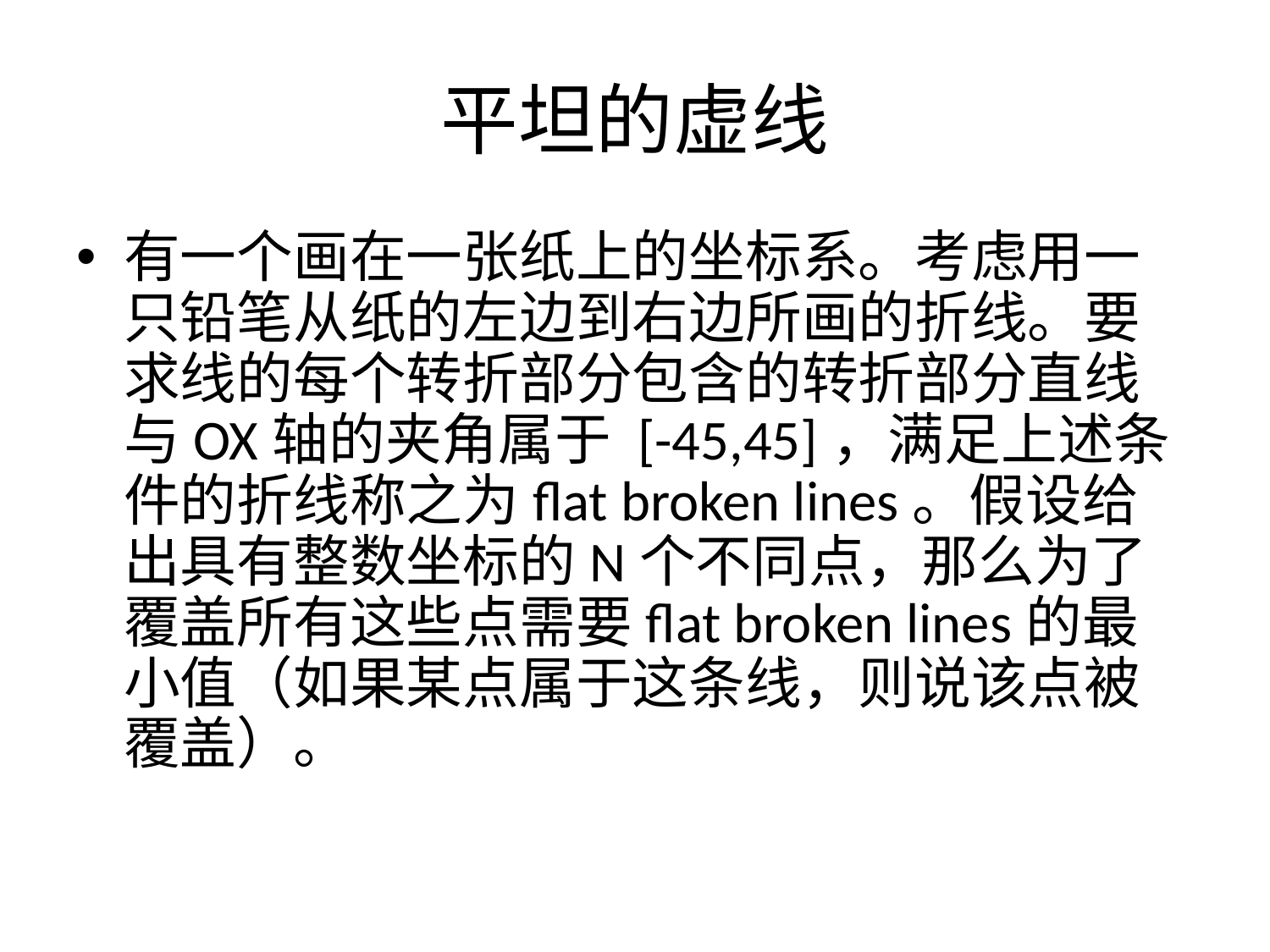

# 平坦的虚线
有一个画在一张纸上的坐标系。考虑用一只铅笔从纸的左边到右边所画的折线。要求线的每个转折部分包含的转折部分直线与OX轴的夹角属于 [-45,45]，满足上述条件的折线称之为flat broken lines。假设给出具有整数坐标的N个不同点，那么为了覆盖所有这些点需要flat broken lines的最小值（如果某点属于这条线，则说该点被覆盖）。